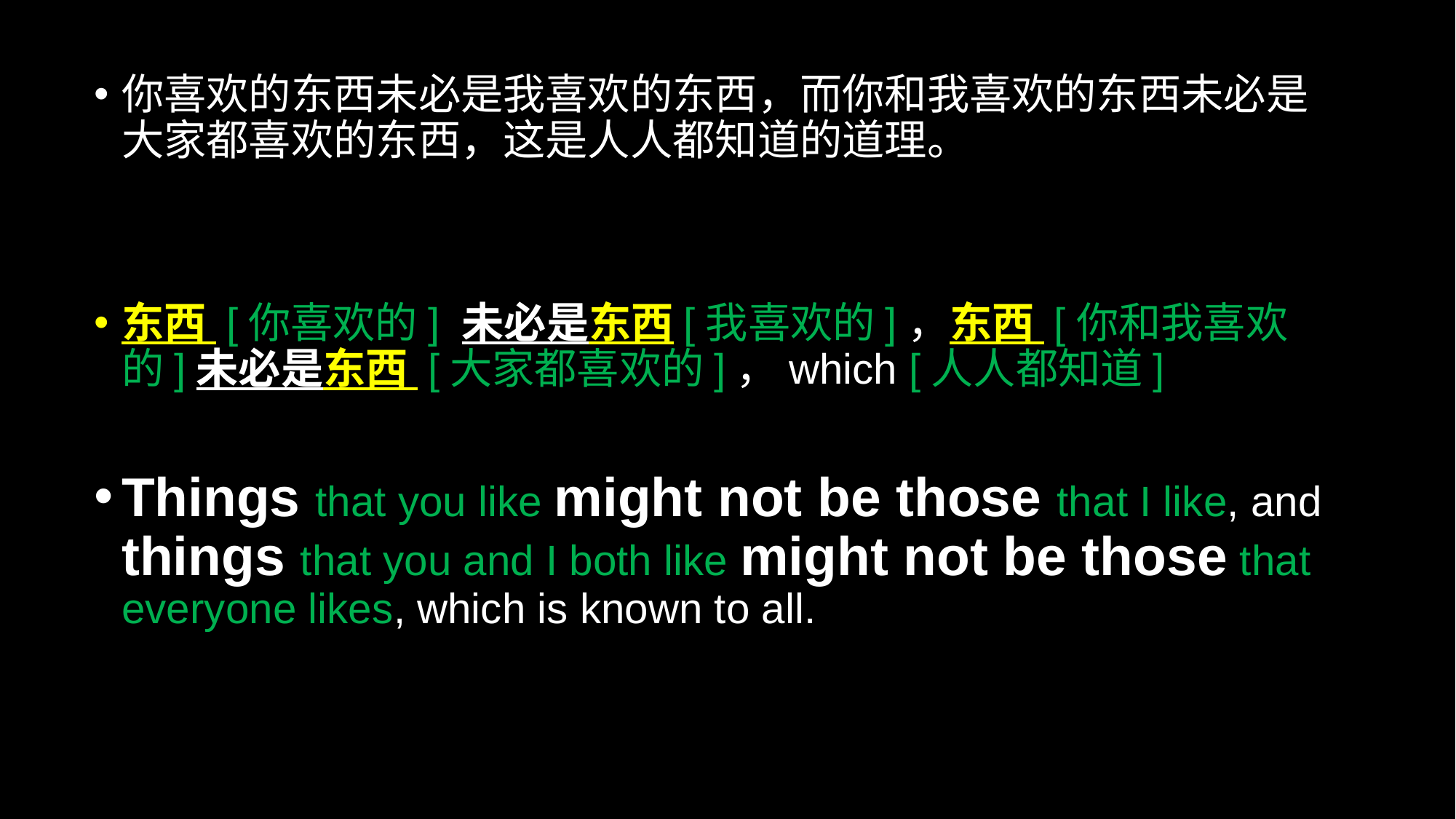

你喜欢的东西未必是我喜欢的东西，而你和我喜欢的东西未必是大家都喜欢的东西，这是人人都知道的道理。

东西 [你喜欢的] 未必是东西[我喜欢的]，东西 [你和我喜欢的]未必是东西 [大家都喜欢的]，which [人人都知道]

Things that you like might not be those that I like, and things that you and I both like might not be those that everyone likes, which is known to all.